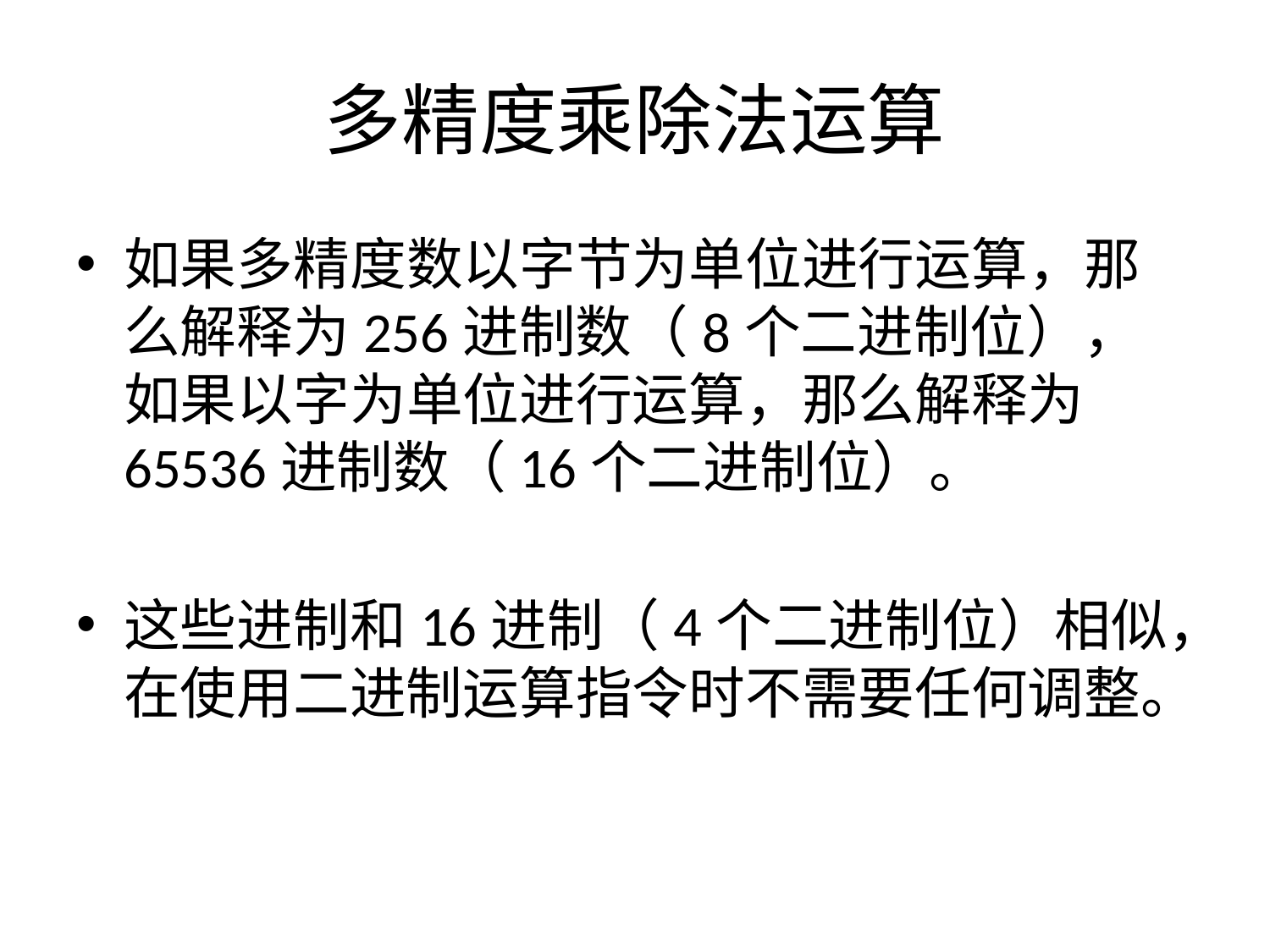

# 多精度乘除法运算
如果多精度数以字节为单位进行运算，那么解释为256进制数（8个二进制位），如果以字为单位进行运算，那么解释为65536进制数（16个二进制位）。

这些进制和16进制（4个二进制位）相似，在使用二进制运算指令时不需要任何调整。